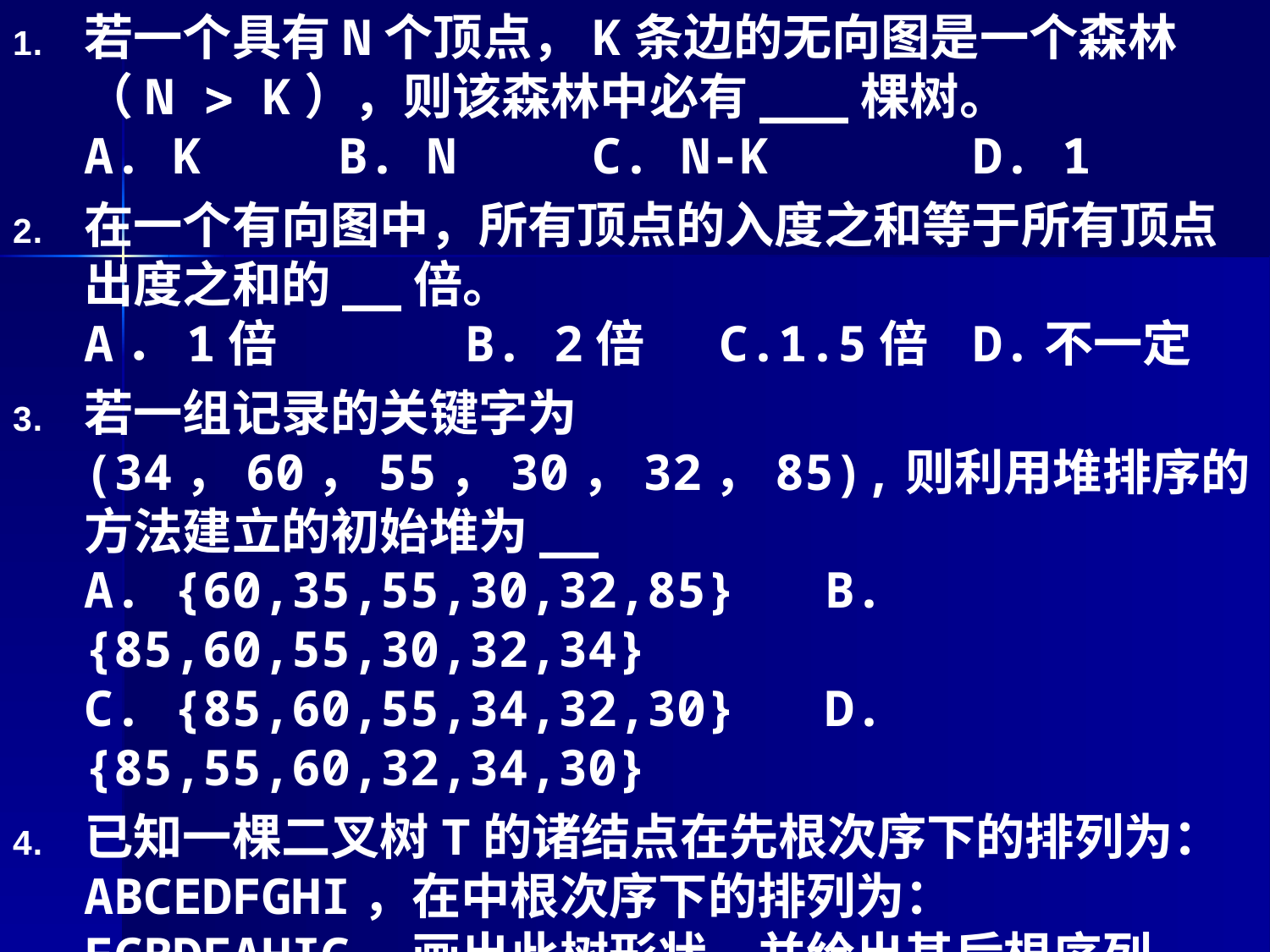

若一个具有N个顶点，K条边的无向图是一个森林（N > K），则该森林中必有___棵树。
A. K		B. N		C. N-K		D. 1
在一个有向图中，所有顶点的入度之和等于所有顶点出度之和的__倍。
A．1倍		B. 2倍	C.1.5倍	D.不一定
若一组记录的关键字为(34，60，55，30，32，85),则利用堆排序的方法建立的初始堆为__
A. {60,35,55,30,32,85}   B. {85,60,55,30,32,34}
C. {85,60,55,34,32,30}   D. {85,55,60,32,34,30}
已知一棵二叉树T的诸结点在先根次序下的排列为：ABCEDFGHI，在中根次序下的排列为：ECBDFAHIG，画出此树形状，并给出其后根序列。
[选做题]一组记录的关键字为(60, 78, 5, 66, 32, 41, 85, 26, 70)，给出快速（分划交换）排序的过程